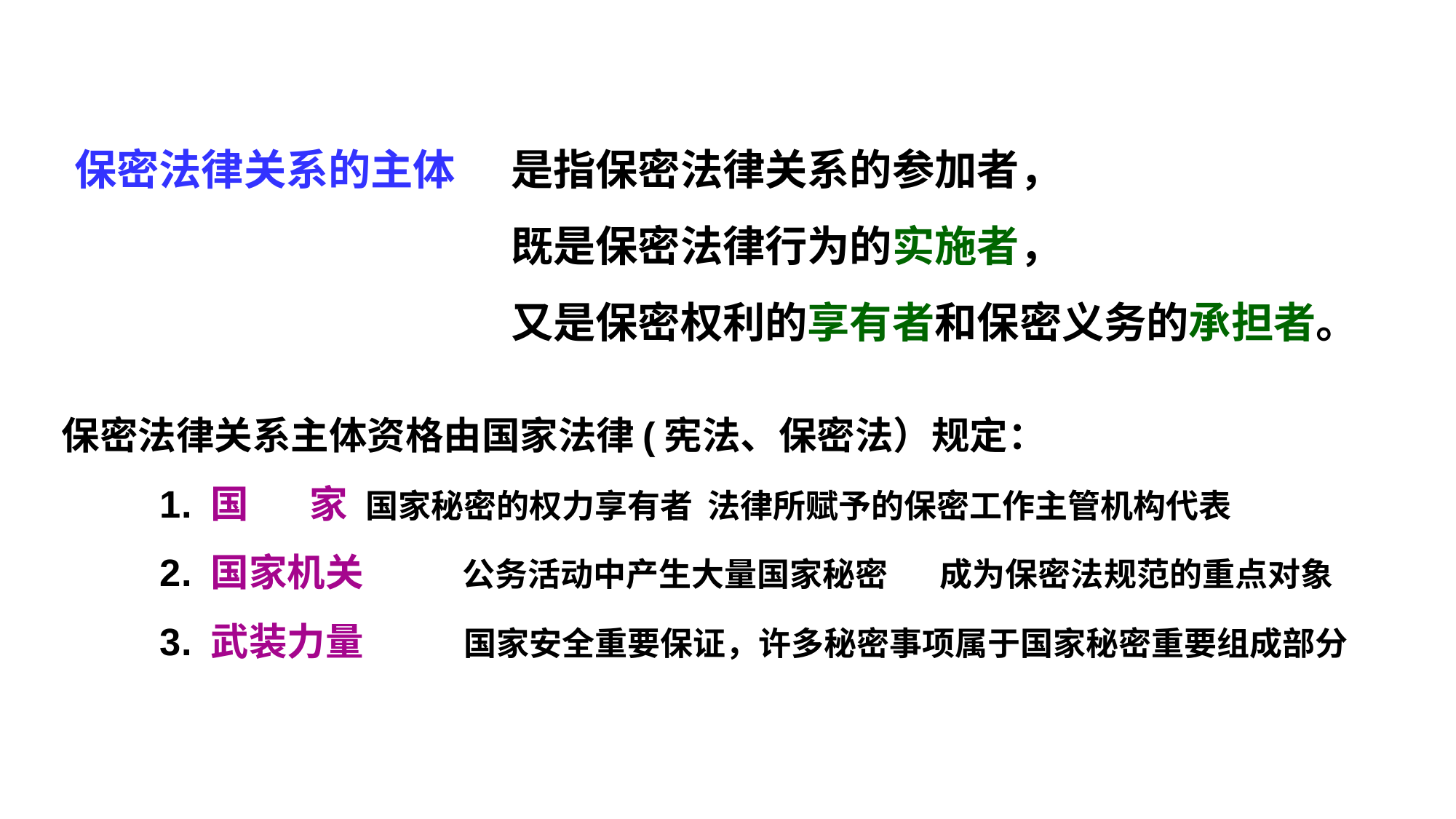

保密法律关系的主体  	是指保密法律关系的参加者，
				既是保密法律行为的实施者，
				又是保密权利的享有者和保密义务的承担者。
保密法律关系主体资格由国家法律(宪法、保密法）规定：
	1. 国       家	 国家秘密的权力享有者  法律所赋予的保密工作主管机构代表
	2. 国家机关	 公务活动中产生大量国家秘密       成为保密法规范的重点对象
	3. 武装力量	 国家安全重要保证，许多秘密事项属于国家秘密重要组成部分